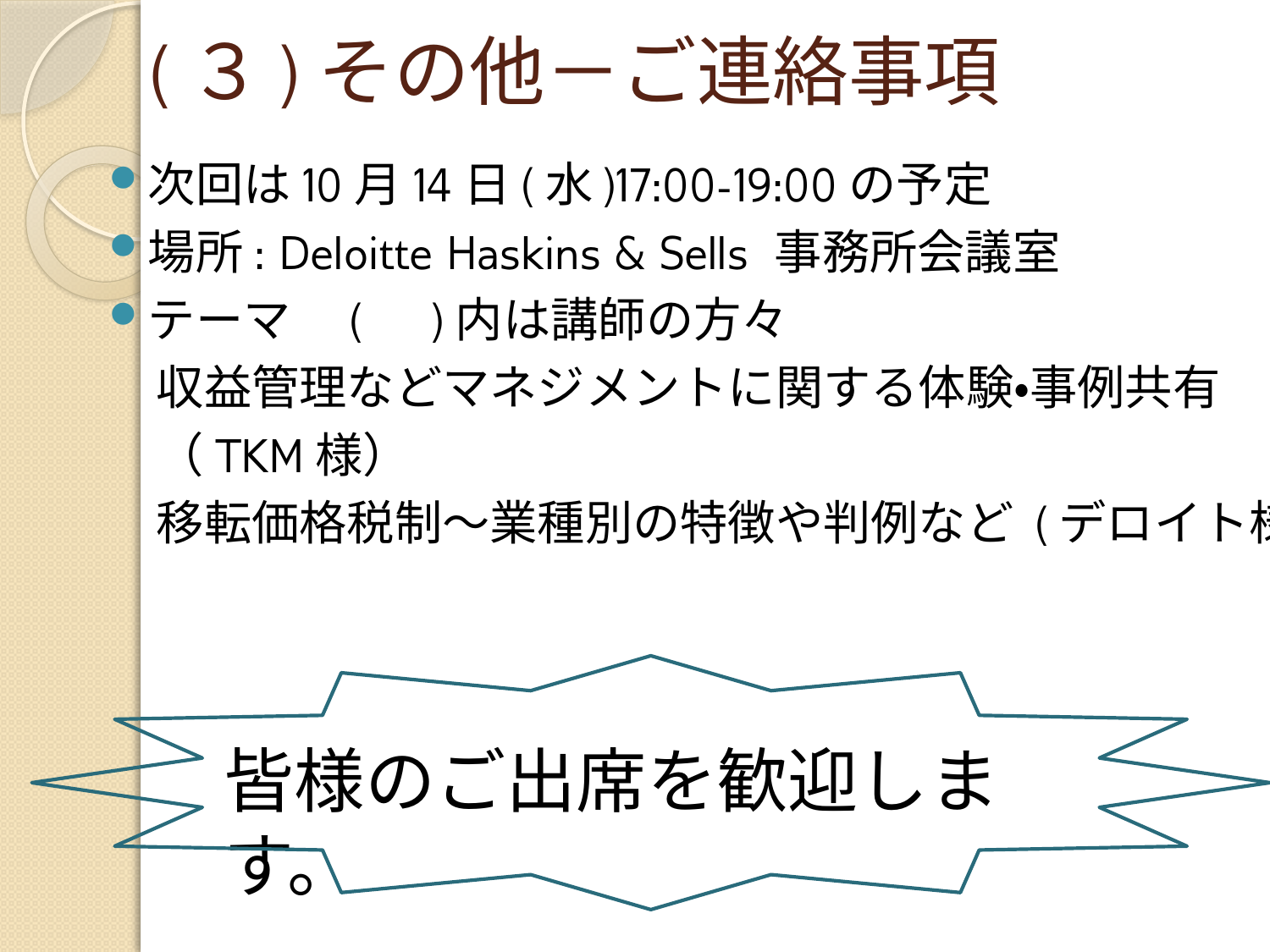

# (３)その他－ご連絡事項
次回は10月14日(水)17:00-19:00の予定
場所: Deloitte Haskins & Sells 事務所会議室
テーマ　(　)内は講師の方々
　収益管理などマネジメントに関する体験・事例共有
　（TKM様）
　移転価格税制～業種別の特徴や判例など (デロイト様)

皆様のご出席を歓迎します。